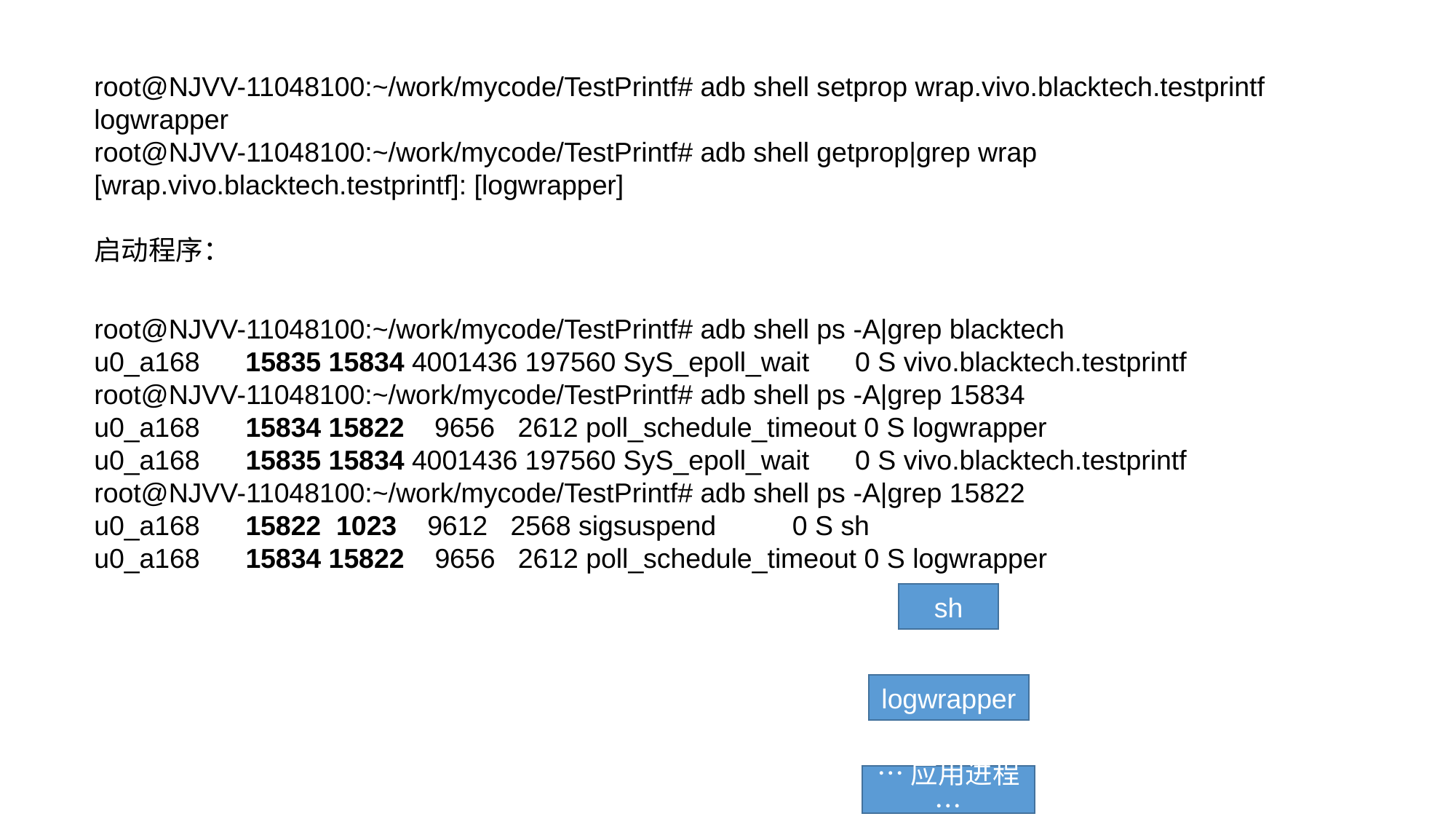

root@NJVV-11048100:~/work/mycode/TestPrintf# adb shell setprop wrap.vivo.blacktech.testprintf logwrapper
root@NJVV-11048100:~/work/mycode/TestPrintf# adb shell getprop|grep wrap
[wrap.vivo.blacktech.testprintf]: [logwrapper]

启动程序：

root@NJVV-11048100:~/work/mycode/TestPrintf# adb shell ps -A|grep blacktech
u0_a168      15835 15834 4001436 197560 SyS_epoll_wait      0 S vivo.blacktech.testprintf
root@NJVV-11048100:~/work/mycode/TestPrintf# adb shell ps -A|grep 15834
u0_a168      15834 15822    9656   2612 poll_schedule_timeout 0 S logwrapper
u0_a168      15835 15834 4001436 197560 SyS_epoll_wait      0 S vivo.blacktech.testprintf
root@NJVV-11048100:~/work/mycode/TestPrintf# adb shell ps -A|grep 15822
u0_a168      15822  1023    9612   2568 sigsuspend          0 S sh
u0_a168      15834 15822    9656   2612 poll_schedule_timeout 0 S logwrapper
sh
logwrapper
…应用进程…